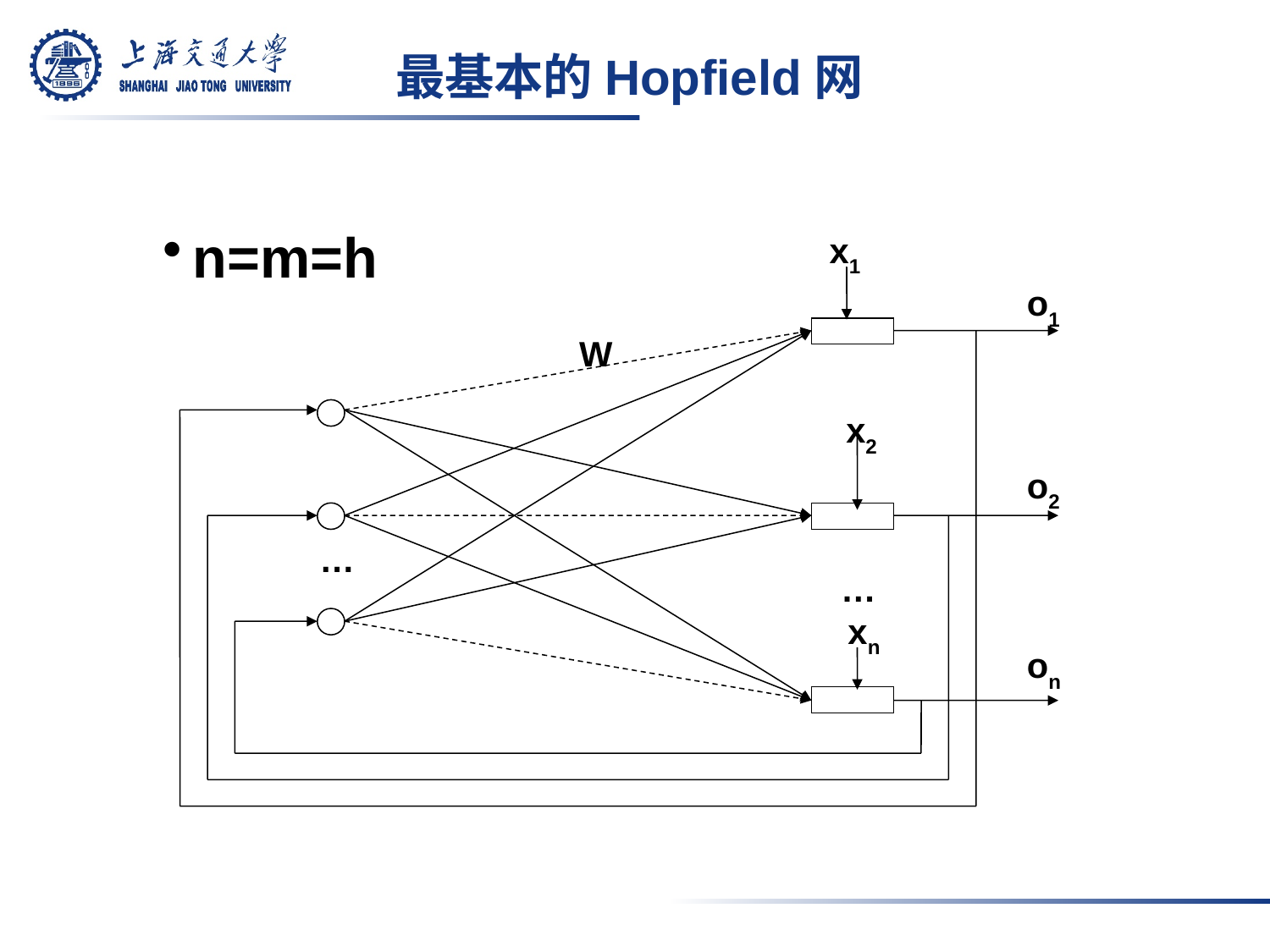

# 最基本的Hopfield网
n=m=h
x1

o1
W
x2
o2
…
…
xn
on